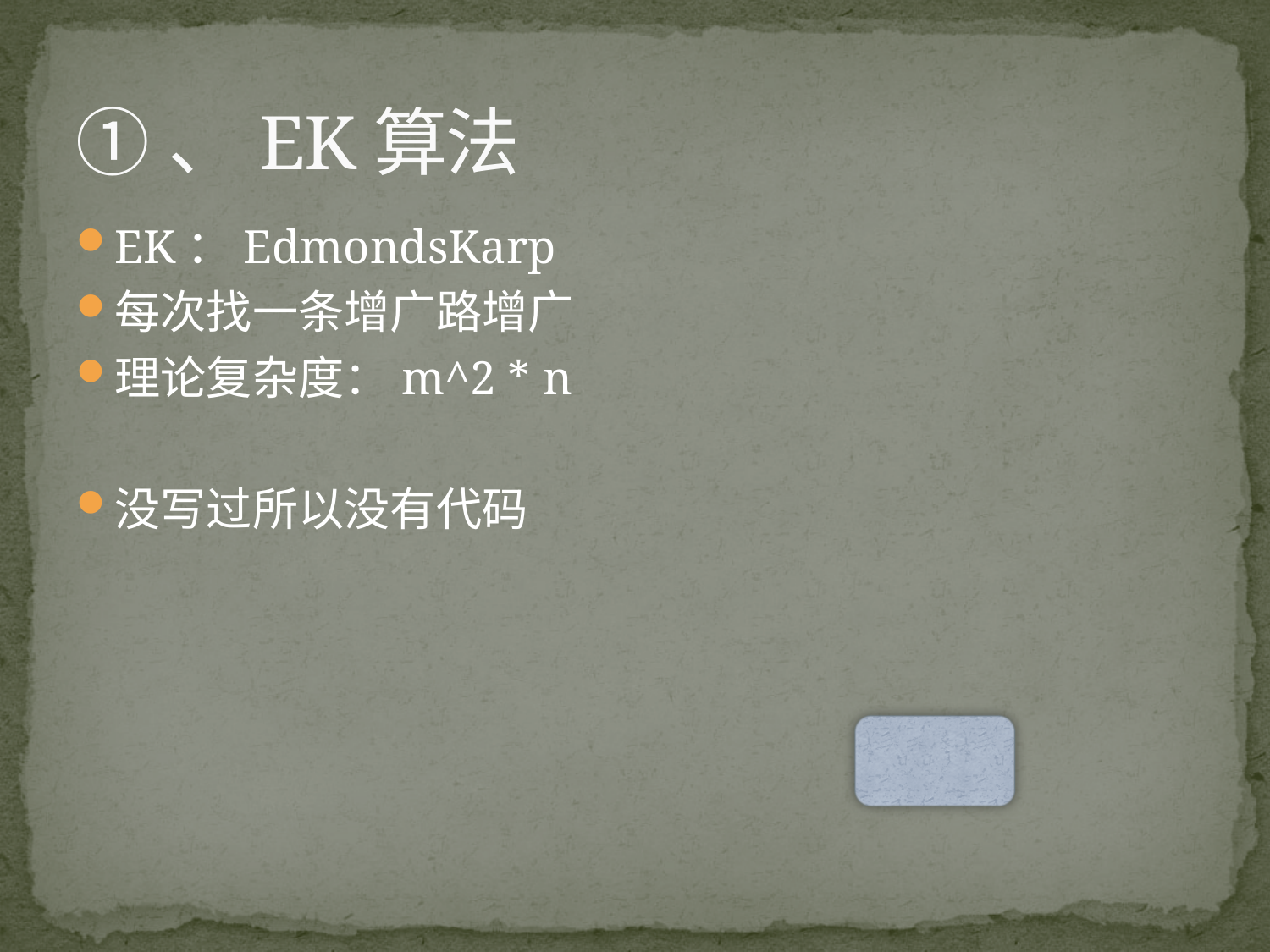

# ①、EK算法
EK：EdmondsKarp
每次找一条增广路增广
理论复杂度：m^2 * n

没写过所以没有代码